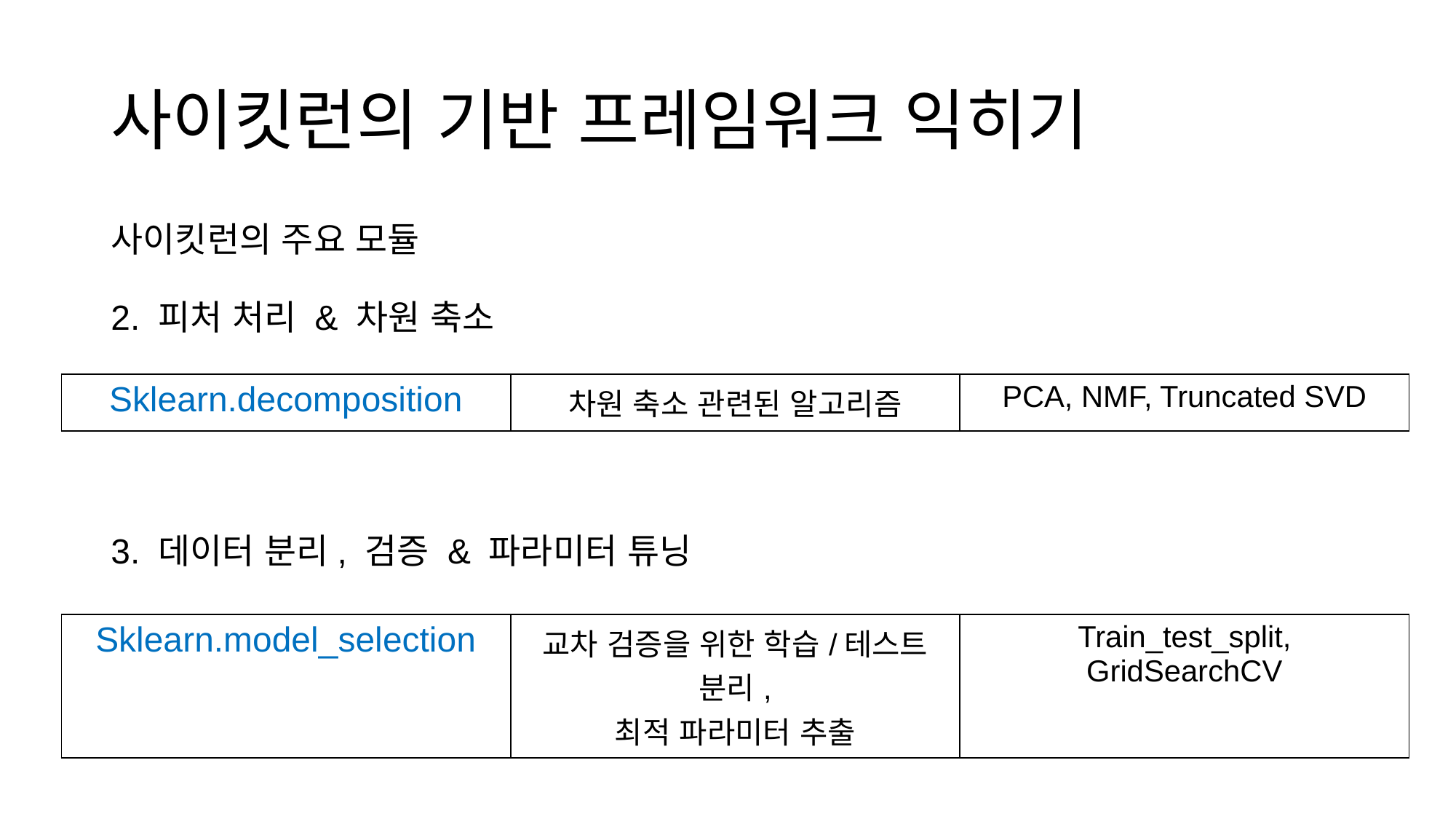

# 사이킷런의 기반 프레임워크 익히기
사이킷런의 주요 모듈
2. 피처 처리 & 차원 축소

3. 데이터 분리, 검증 & 파라미터 튜닝

| Sklearn.decomposition | 차원 축소 관련된 알고리즘 | PCA, NMF, Truncated SVD |
| --- | --- | --- |
| Sklearn.model\_selection | 교차 검증을 위한 학습/테스트 분리, 최적 파라미터 추출 | Train\_test\_split, GridSearchCV |
| --- | --- | --- |